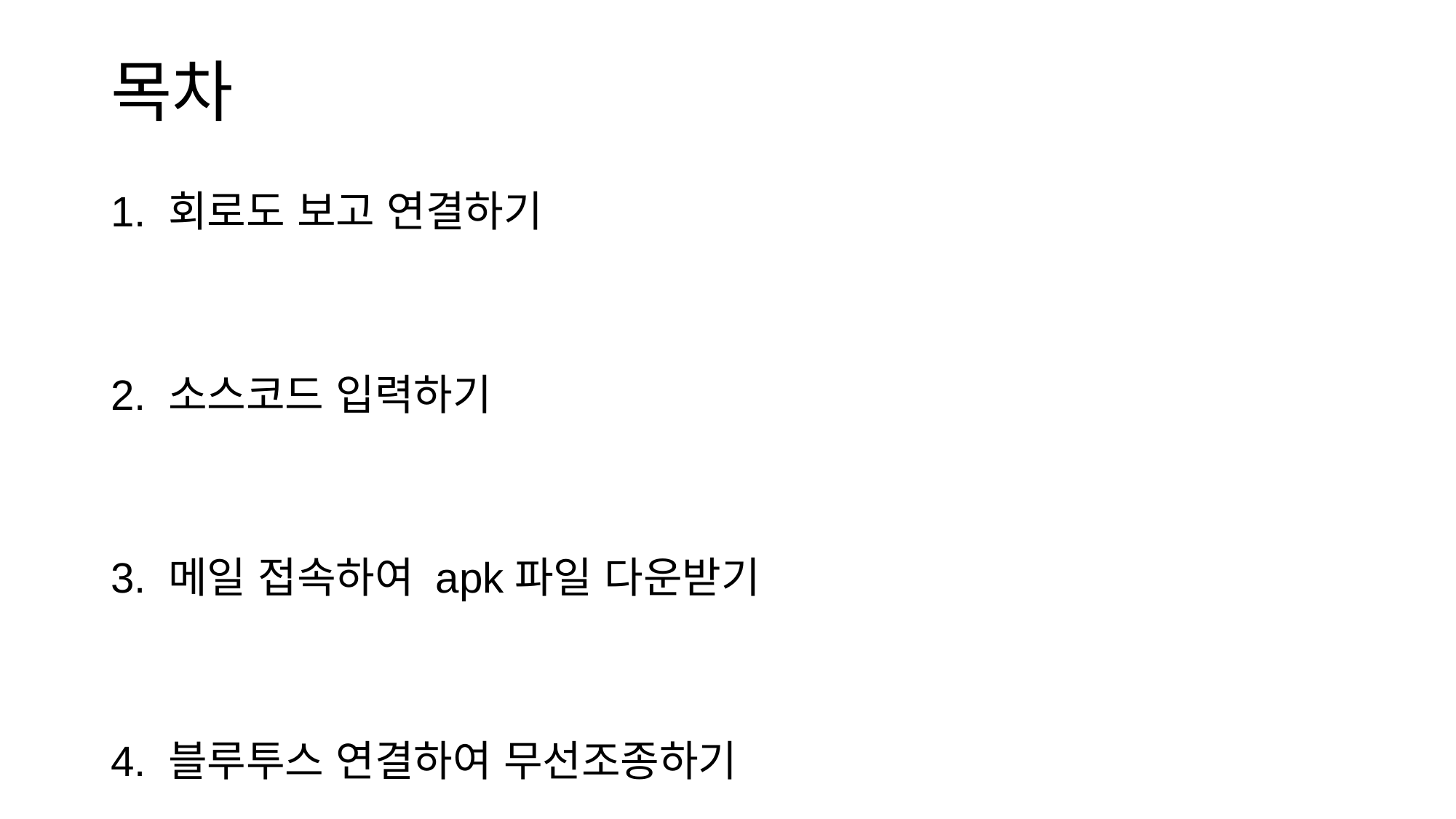

# 목차
1. 회로도 보고 연결하기

2. 소스코드 입력하기

3. 메일 접속하여 apk파일 다운받기

4. 블루투스 연결하여 무선조종하기